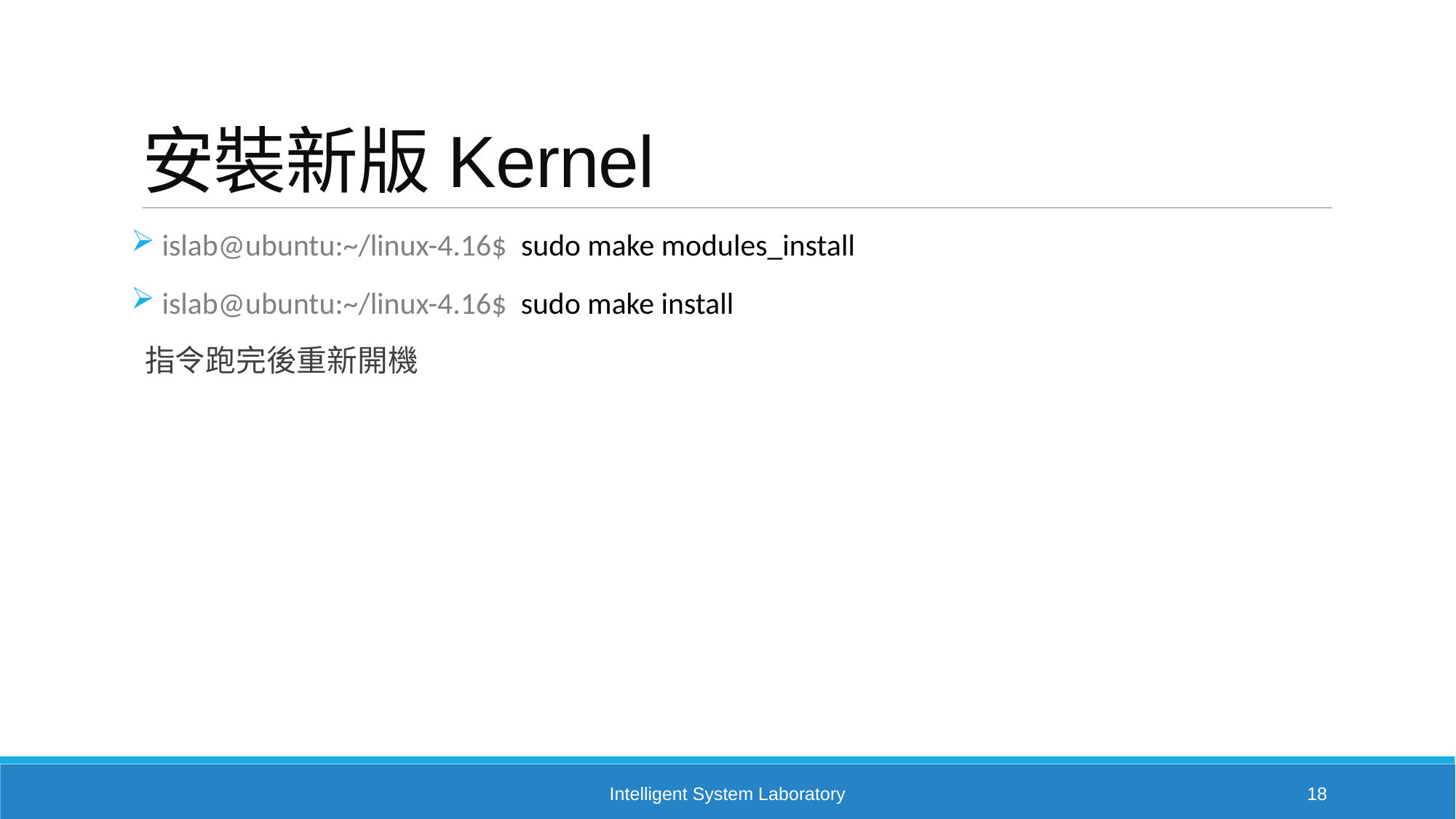

# 安裝新版Kernel
 islab@ubuntu:~/linux-4.16$  sudo make modules_install
 islab@ubuntu:~/linux-4.16$  sudo make install
 指令跑完後重新開機
Intelligent System Laboratory
18